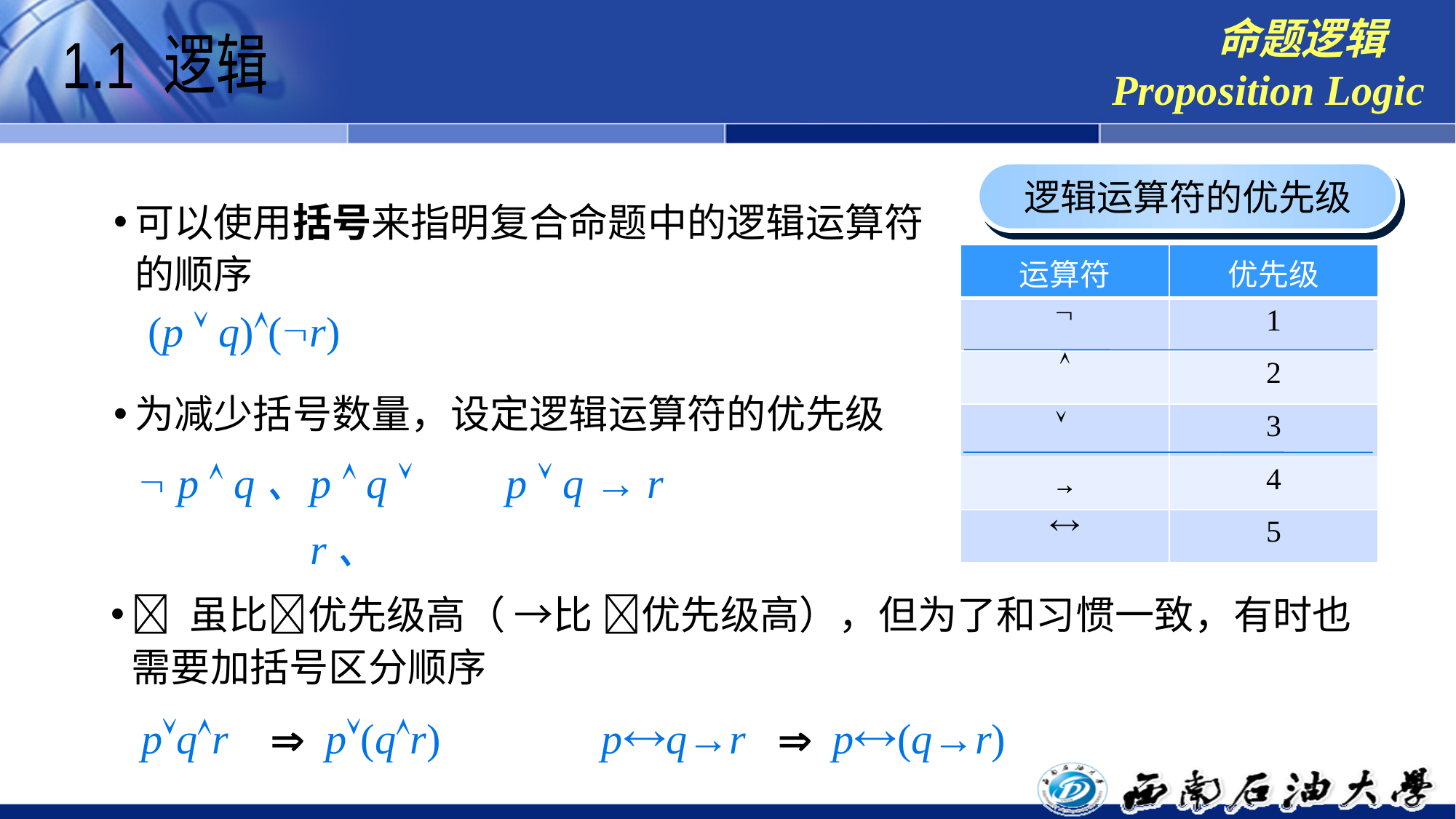

命题逻辑
Proposition Logic
1.1  逻辑
逻辑运算符的优先级
可以使用括号来指明复合命题中的逻辑运算符的顺序
| 运算符 | 优先级 |
| --- | --- |
| ¬ | 1 |
| ∧ | 2 |
| ∨ | 3 |
| → | 4 |
| ↔ | 5 |
(p ∨ q)∧(¬r)
为减少括号数量，设定逻辑运算符的优先级
p ∨ q → r
¬ p ∧ q、
p ∧ q ∨ r、
∧ 虽比∨优先级高（ →比 ↔优先级高），但为了和习惯一致，有时也需要加括号区分顺序
p∨q∧r    ⇒  p∨(q∧r)
p↔q→r   ⇒  p↔(q→r)